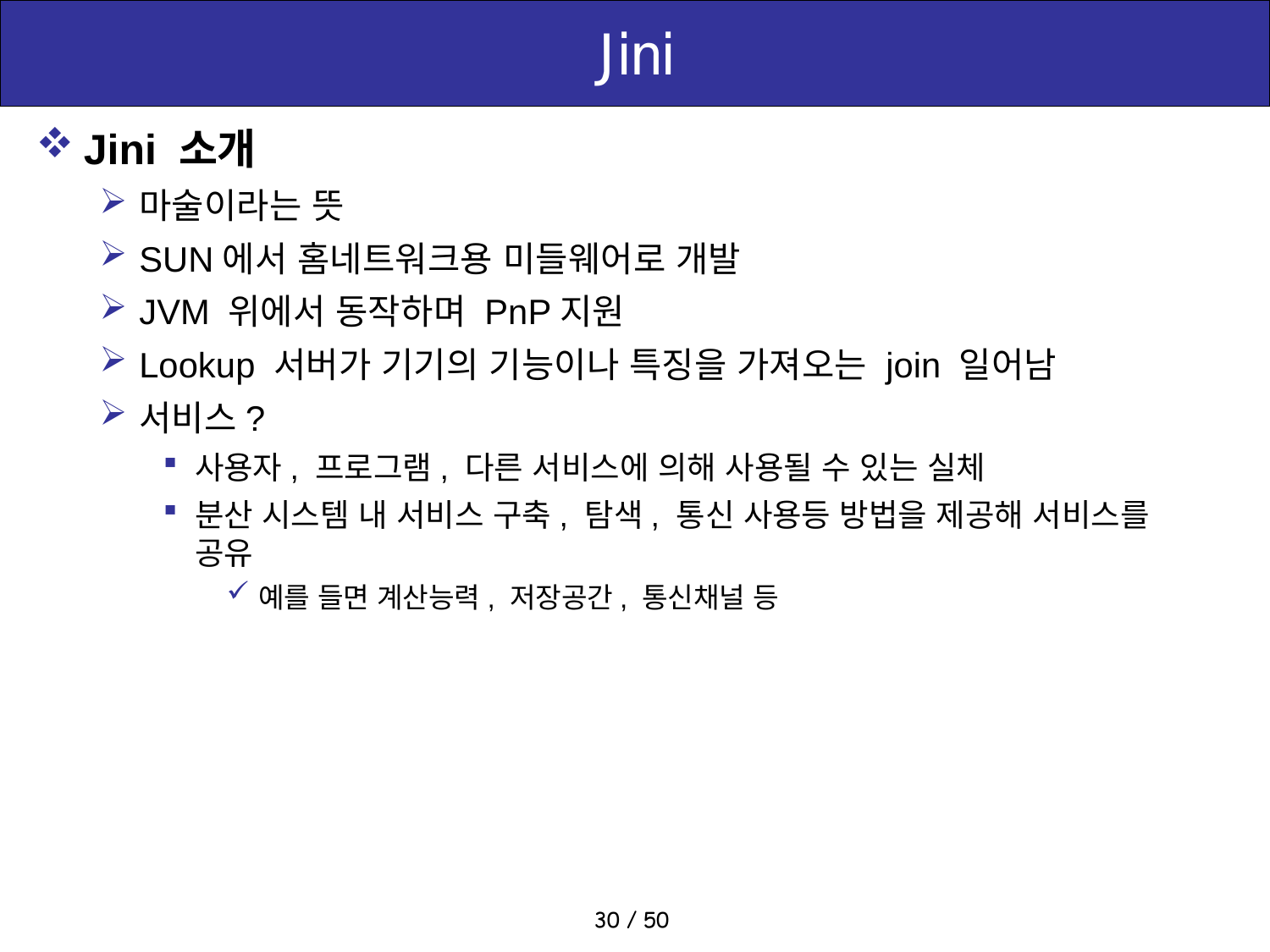

# Jini
Jini 소개
마술이라는 뜻
SUN에서 홈네트워크용 미들웨어로 개발
JVM 위에서 동작하며 PnP지원
Lookup 서버가 기기의 기능이나 특징을 가져오는 join 일어남
서비스?
사용자, 프로그램, 다른 서비스에 의해 사용될 수 있는 실체
분산 시스템 내 서비스 구축, 탐색, 통신 사용등 방법을 제공해 서비스를 공유
예를 들면 계산능력, 저장공간, 통신채널 등

30 / 50